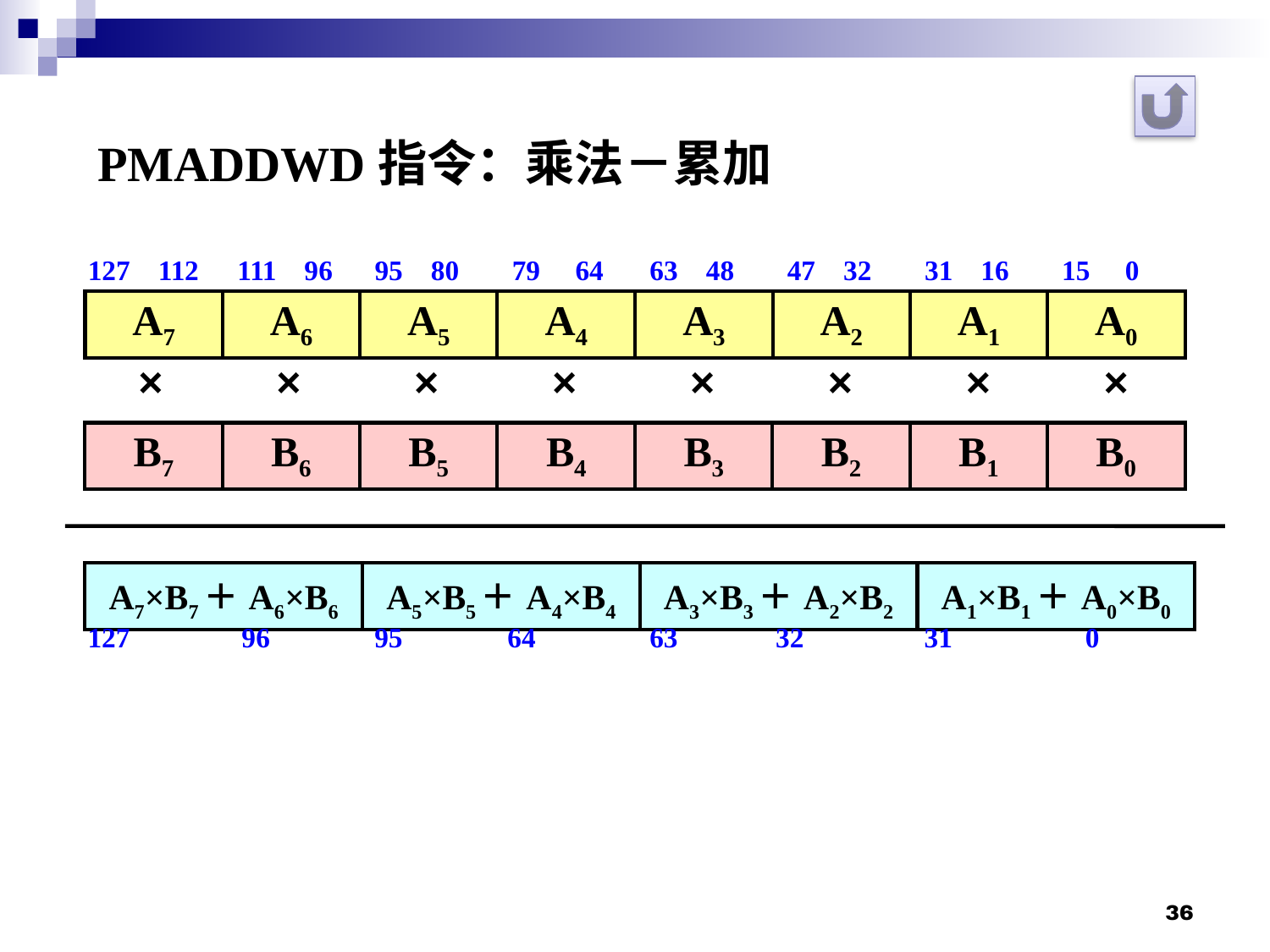

PMADDWD指令：乘法－累加
| 127 112 | 111 96 | 95 80 | 79 64 | 63 48 | 47 32 | 31 16 | 15 0 |
| --- | --- | --- | --- | --- | --- | --- | --- |
| A7 | A6 | A5 | A4 | A3 | A2 | A1 | A0 |
| --- | --- | --- | --- | --- | --- | --- | --- |
| × | × | × | × | × | × | × | × |
| --- | --- | --- | --- | --- | --- | --- | --- |
| B7 | B6 | B5 | B4 | B3 | B2 | B1 | B0 |
| --- | --- | --- | --- | --- | --- | --- | --- |

| A7×B7＋A6×B6 | A5×B5＋A4×B4 | A3×B3＋A2×B2 | A1×B1＋A0×B0 |
| --- | --- | --- | --- |
| 127 96 | 95 64 | 63 32 | 31 0 |
| --- | --- | --- | --- |
36